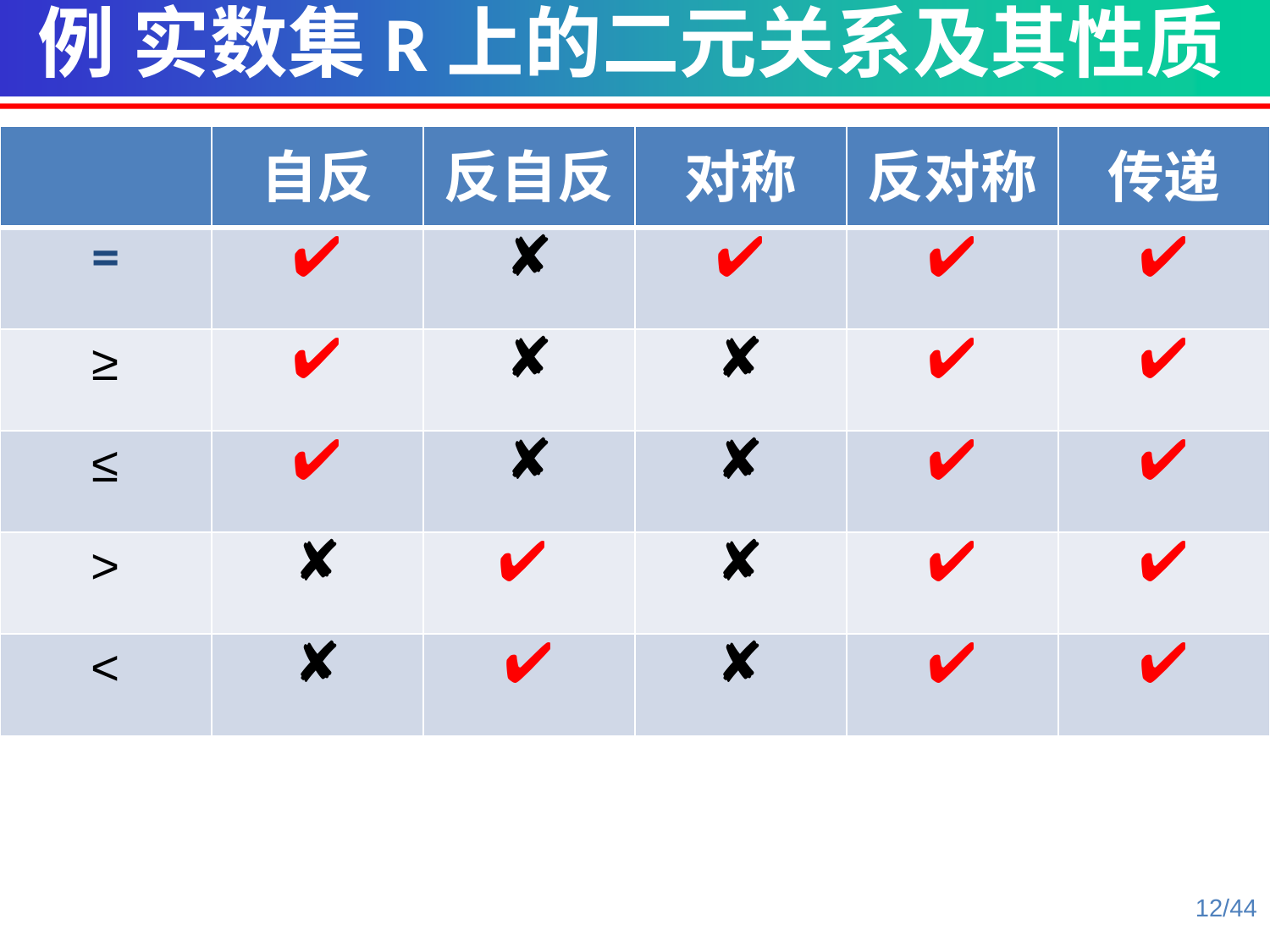

例 实数集R上的二元关系及其性质
|  | 自反 | 反自反 | 对称 | 反对称 | 传递 |
| --- | --- | --- | --- | --- | --- |
| = | ✔ | ✘ | ✔ | ✔ | ✔ |
| ≥ | ✔ | ✘ | ✘ | ✔ | ✔ |
| ≤ | ✔ | ✘ | ✘ | ✔ | ✔ |
| > | ✘ | ✔ | ✘ | ✔ | ✔ |
| < | ✘ | ✔ | ✘ | ✔ | ✔ |
12/44